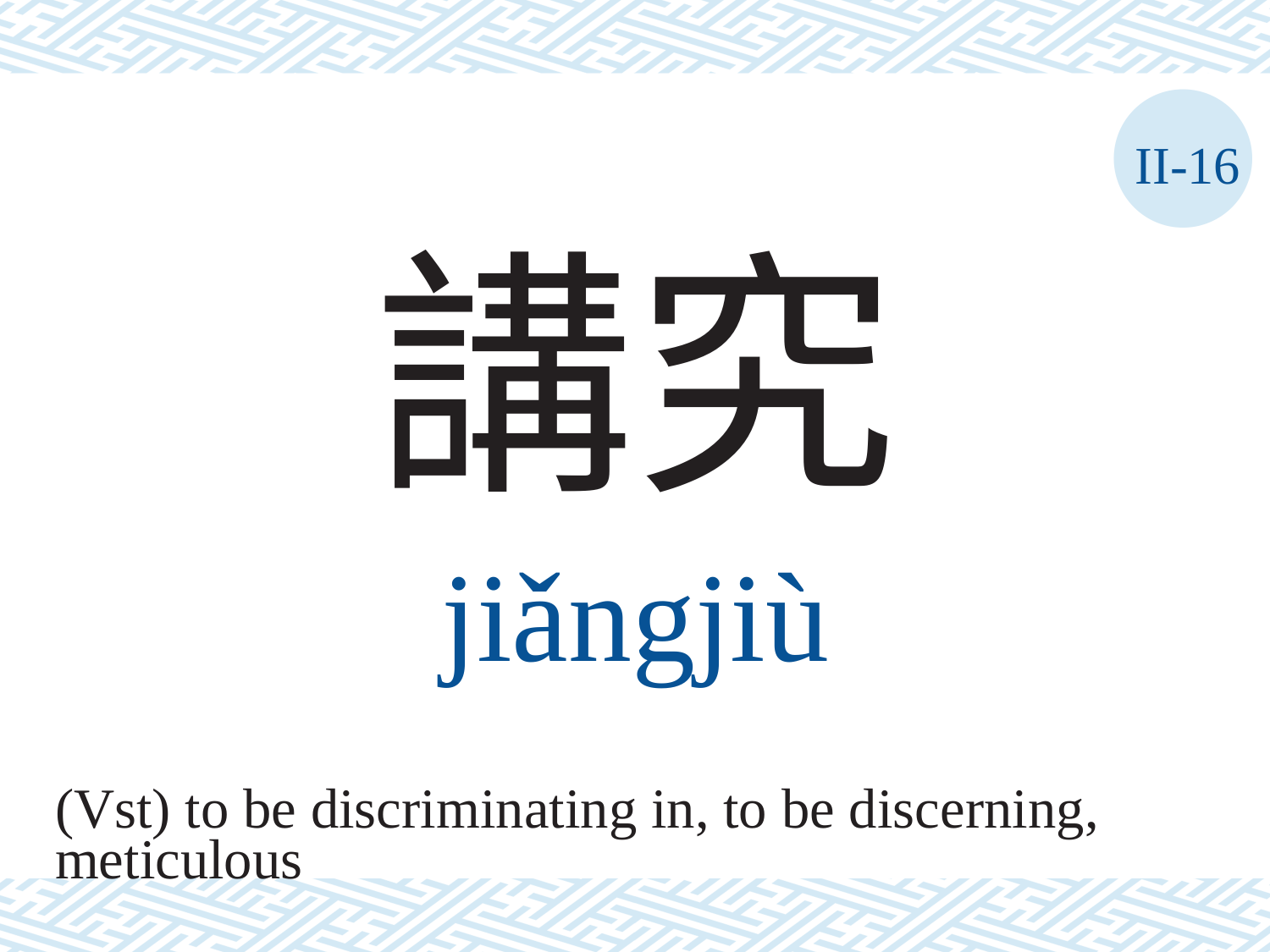

II-16
講究
jiǎngjiù
(Vst) to be discriminating in, to be discerning,
meticulous